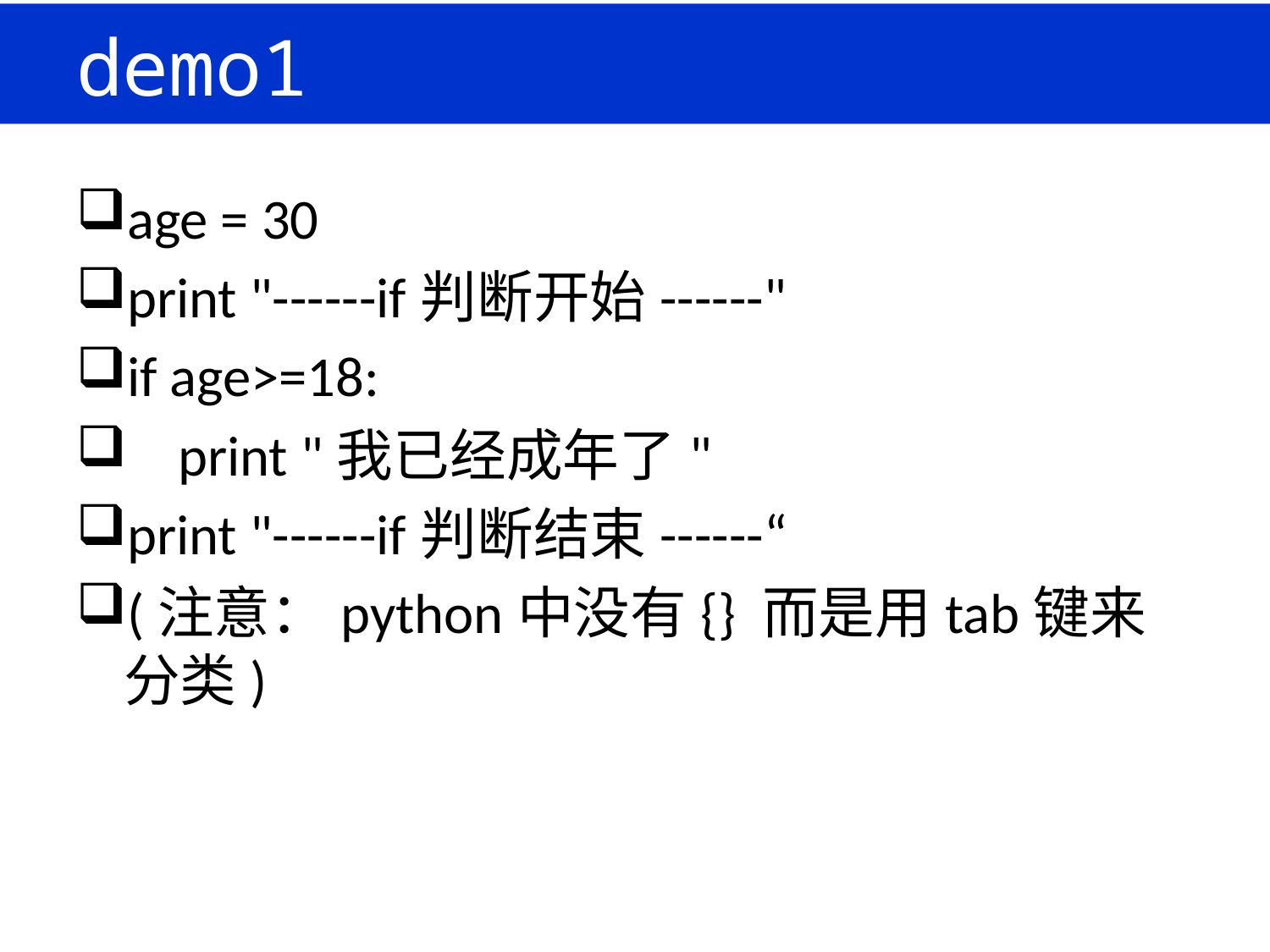

# demo1
age = 30
print "------if判断开始------"
if age>=18:
    print "我已经成年了"
print "------if判断结束------“
(注意：python中没有{} 而是用tab键来分类)